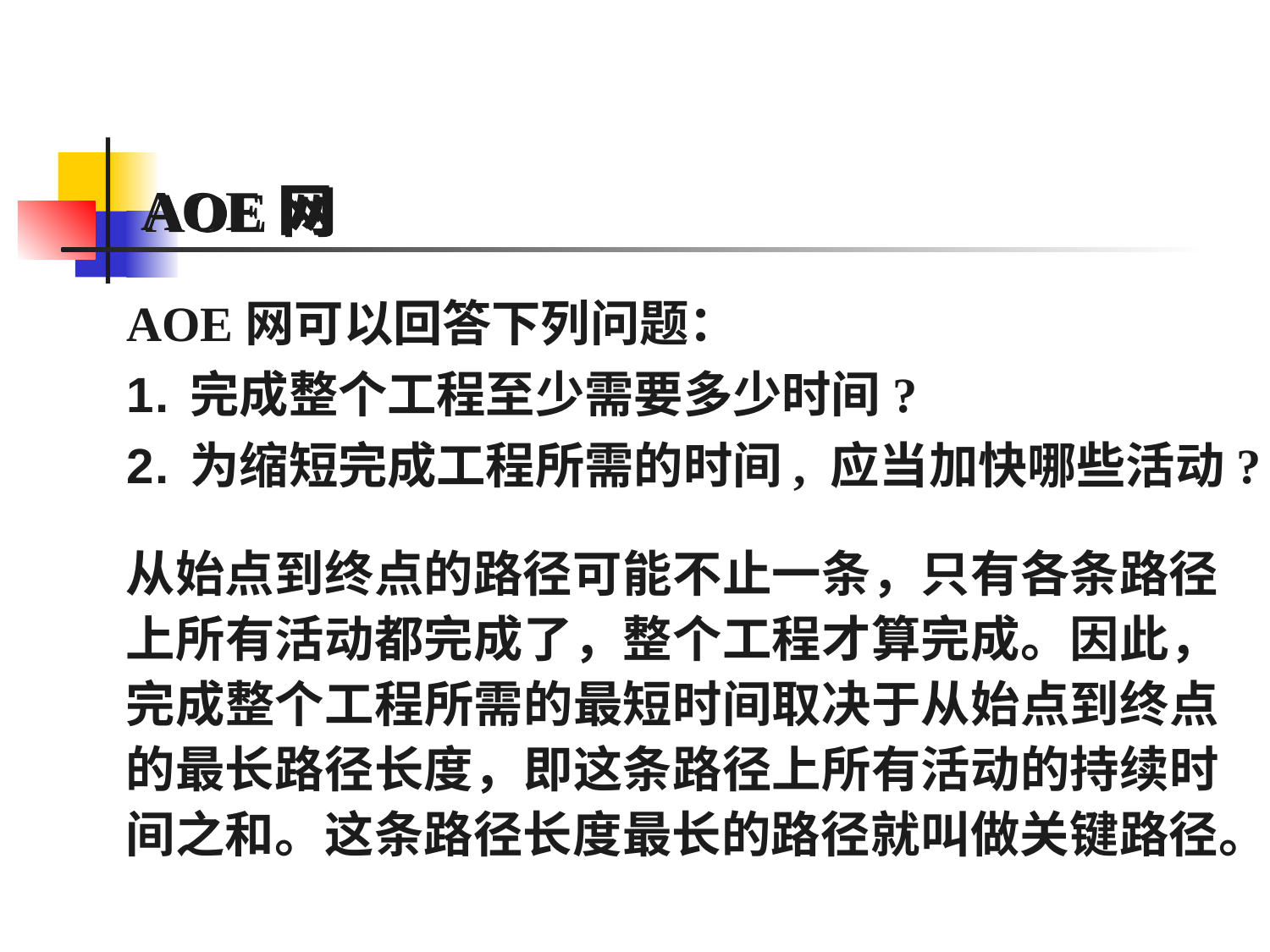

AOE网
AOE网可以回答下列问题：
完成整个工程至少需要多少时间?
为缩短完成工程所需的时间, 应当加快哪些活动?
从始点到终点的路径可能不止一条，只有各条路径上所有活动都完成了，整个工程才算完成。因此，完成整个工程所需的最短时间取决于从始点到终点的最长路径长度，即这条路径上所有活动的持续时间之和。这条路径长度最长的路径就叫做关键路径。
144